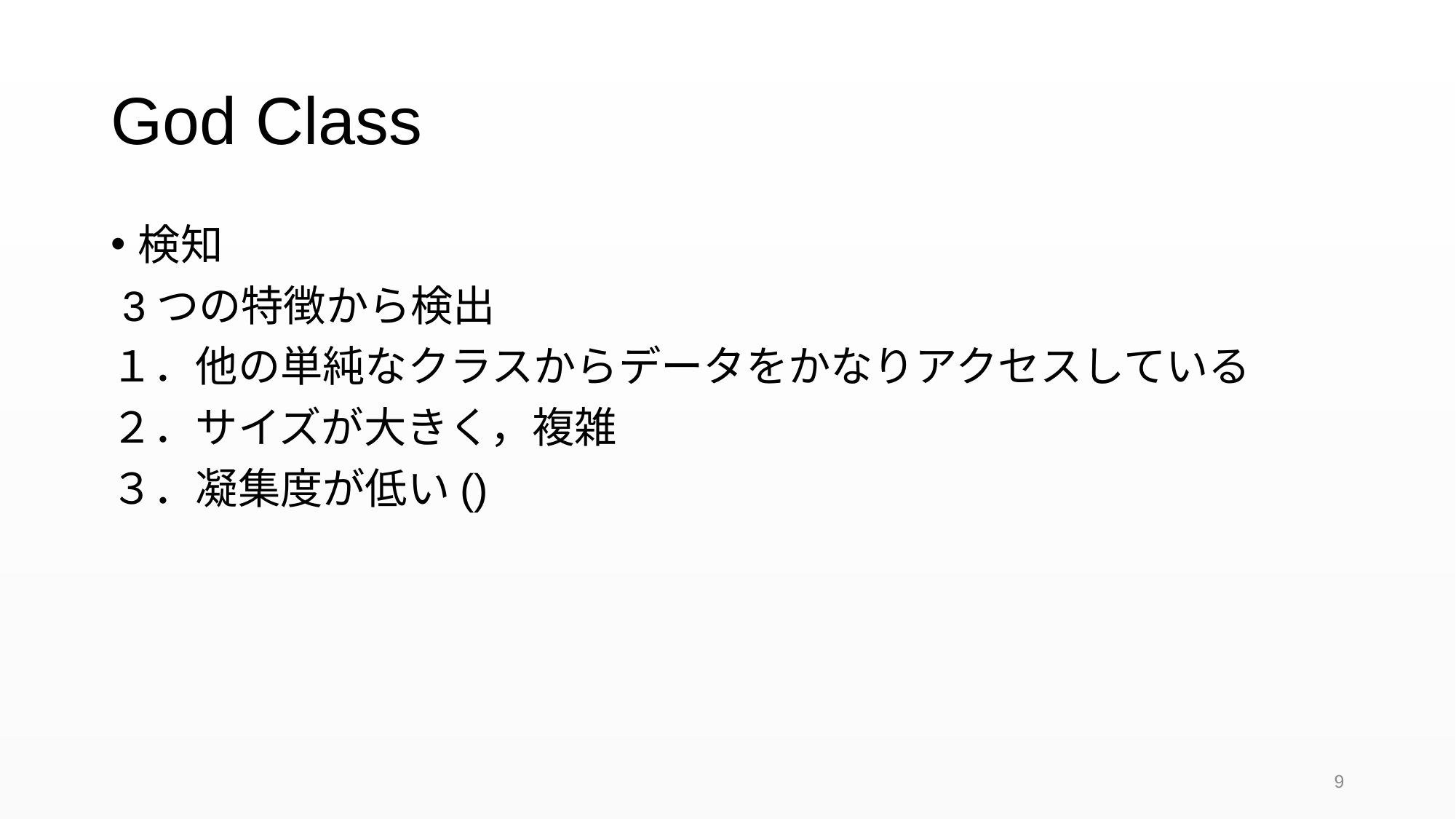

# God Class
検知
 3つの特徴から検出
１．他の単純なクラスからデータをかなりアクセスしている
２．サイズが大きく，複雑
３．凝集度が低い()
9